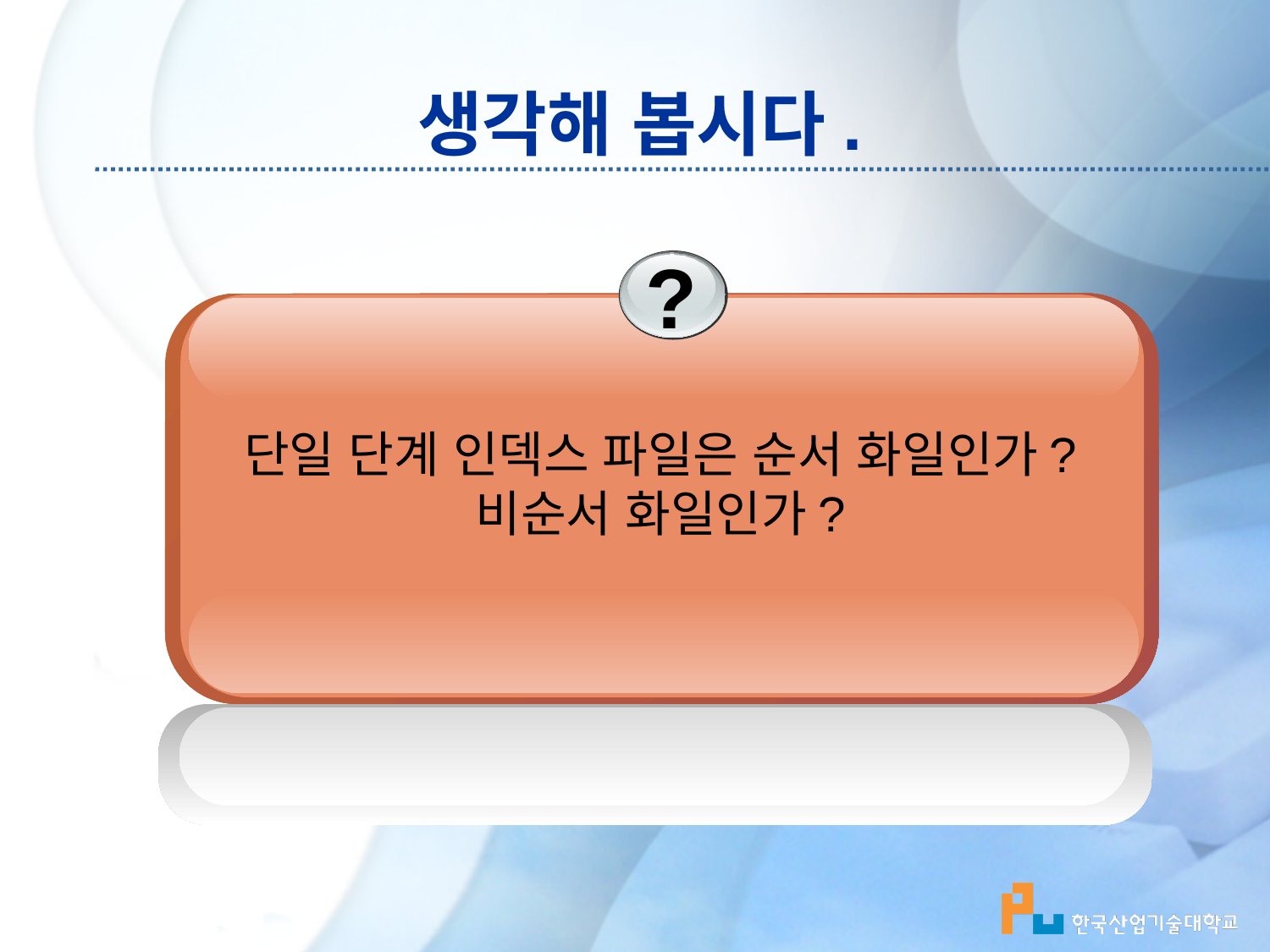

# 생각해 봅시다.
?

단일 단계 인덱스 파일은 순서 화일인가?
비순서 화일인가?